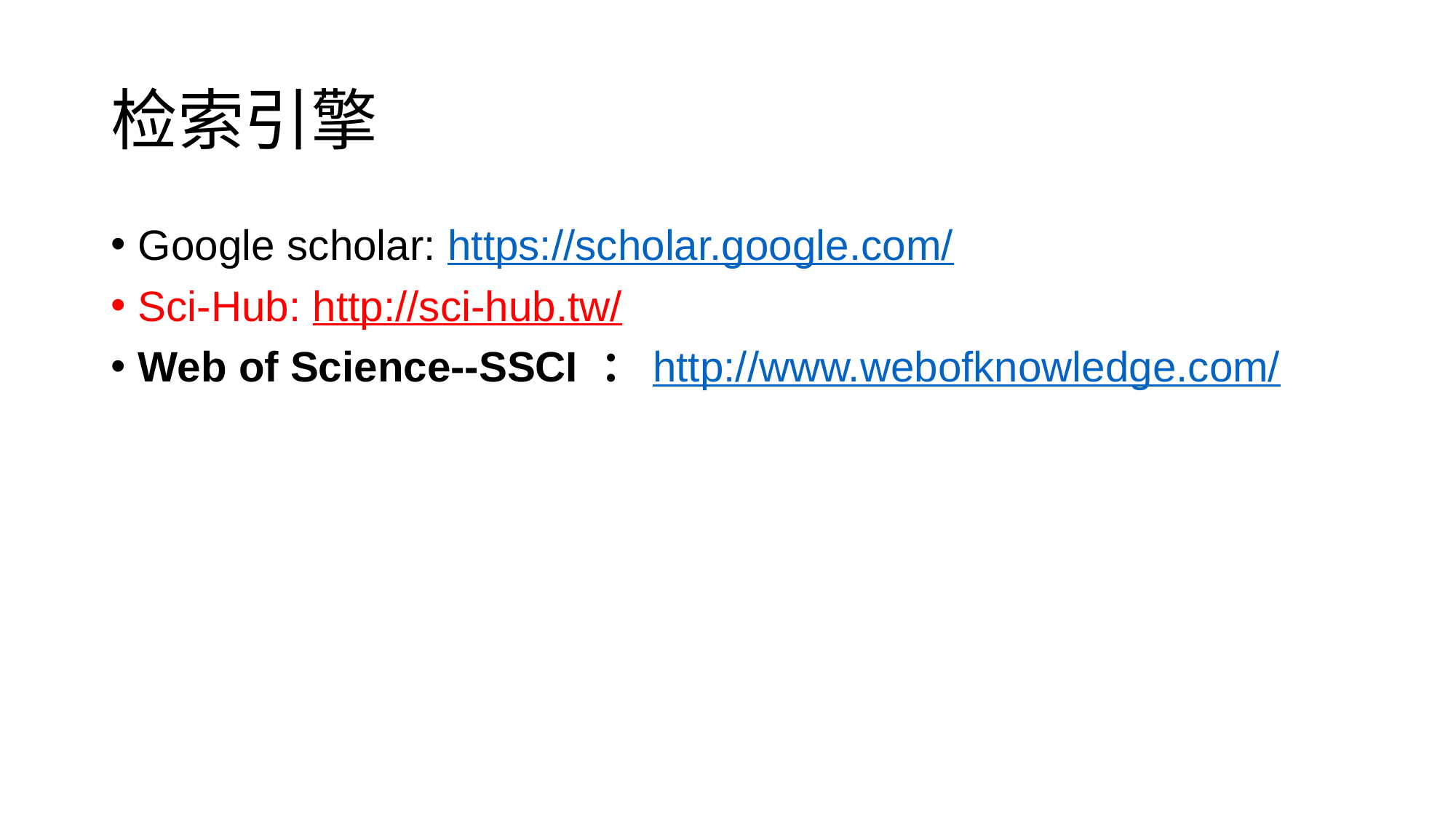

# 检索引擎
Google scholar: https://scholar.google.com/
Sci-Hub: http://sci-hub.tw/
Web of Science--SSCI ：http://www.webofknowledge.com/